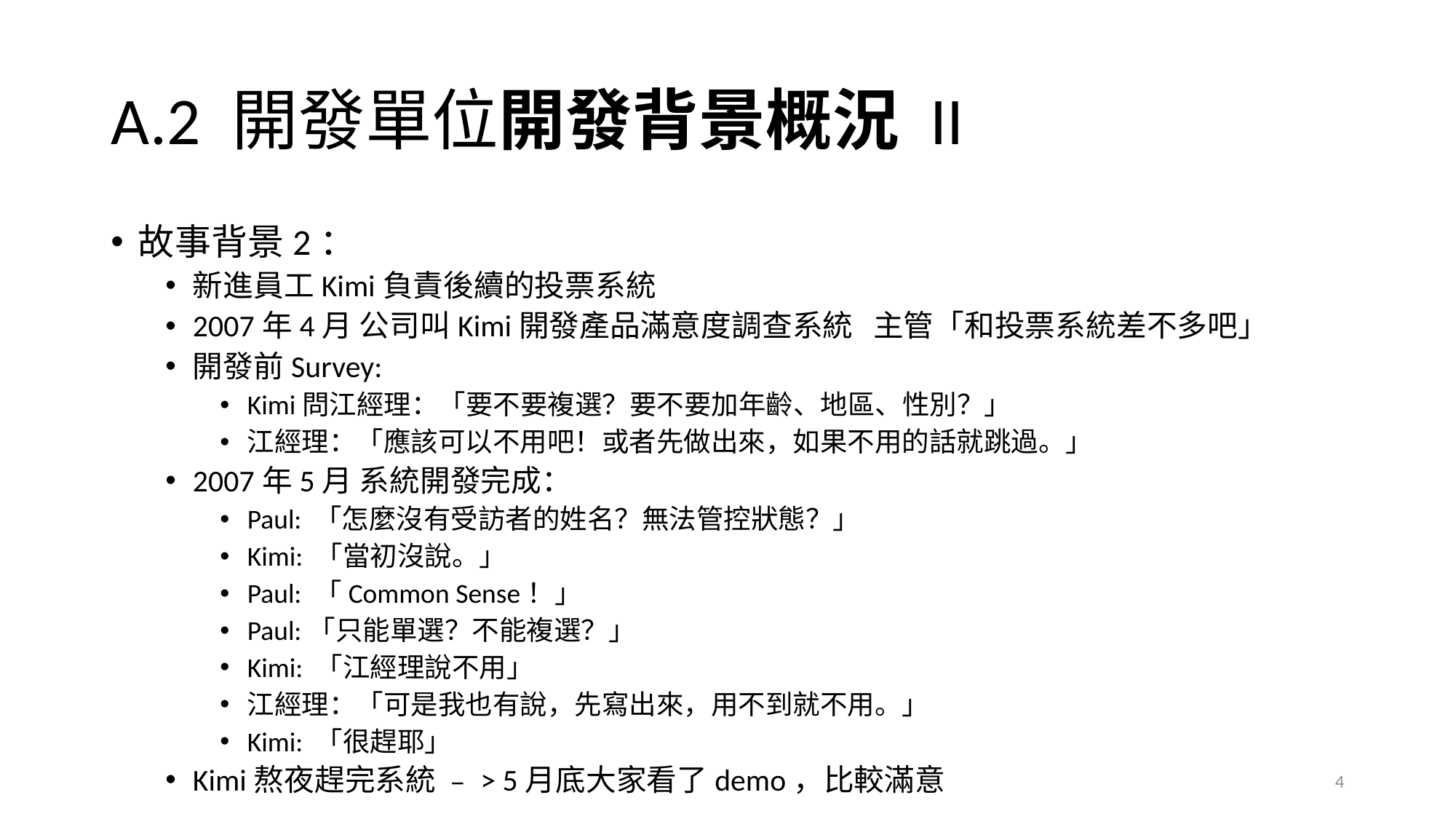

# A.2 開發單位開發背景概況 II
故事背景2：
新進員工Kimi負責後續的投票系統
2007年4月 公司叫Kimi開發產品滿意度調查系統   主管「和投票系統差不多吧」
開發前Survey:
Kimi問江經理：「要不要複選？要不要加年齡、地區、性別？」
江經理：「應該可以不用吧！或者先做出來，如果不用的話就跳過。」
2007年5月 系統開發完成：
Paul: 「怎麼沒有受訪者的姓名？無法管控狀態？」
Kimi: 「當初沒說。」
Paul: 「Common Sense！」
Paul:「只能單選？不能複選？」
Kimi: 「江經理說不用」
江經理：「可是我也有說，先寫出來，用不到就不用。」
Kimi: 「很趕耶」
Kimi熬夜趕完系統 ﹣> 5月底大家看了demo，比較滿意
4